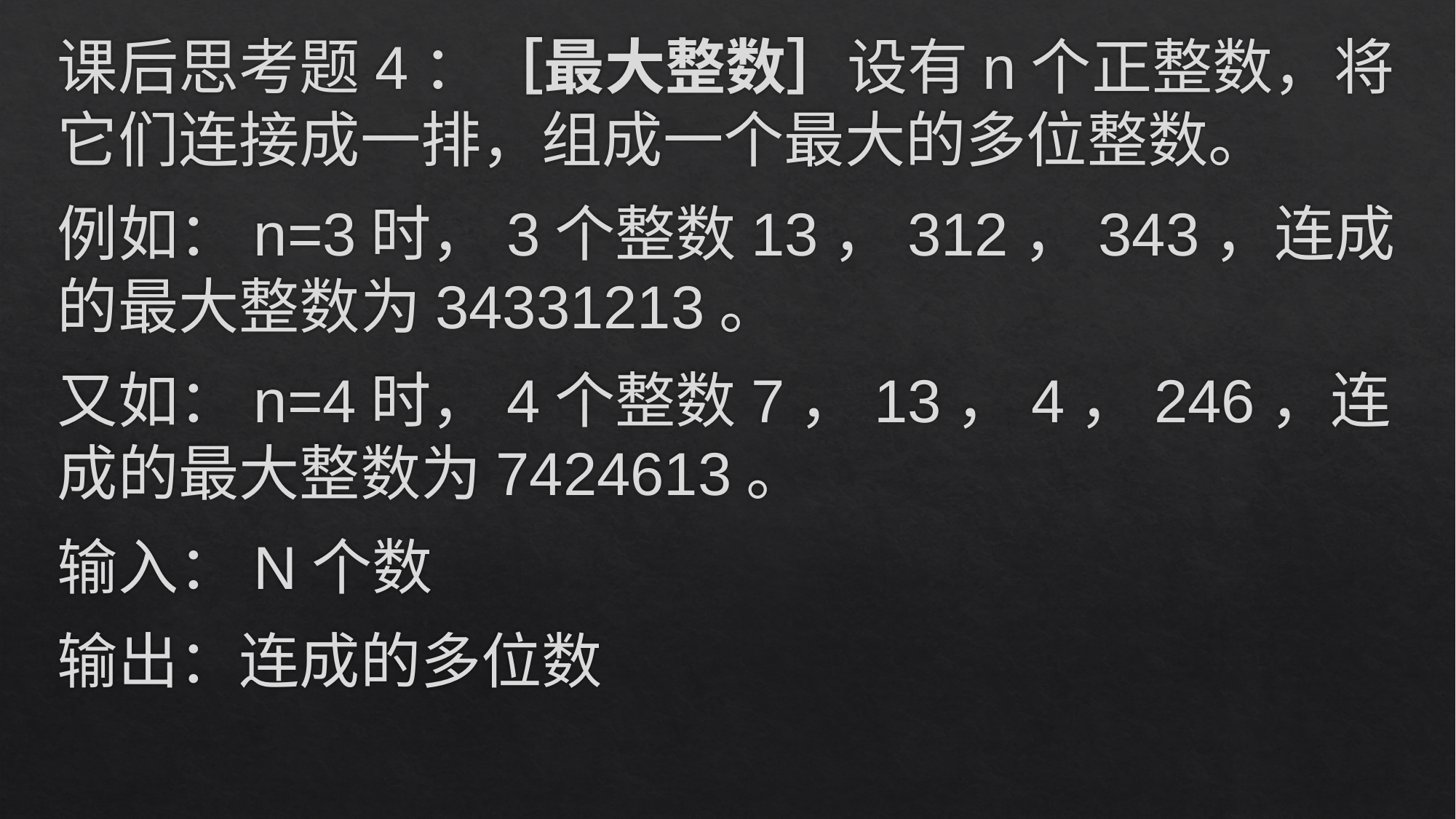

课后思考题4：［最大整数］设有n个正整数，将它们连接成一排，组成一个最大的多位整数。
例如：n=3时，3个整数13，312，343，连成的最大整数为34331213。
又如：n=4时，4个整数7，13，4，246，连成的最大整数为7424613。
输入：N个数
输出：连成的多位数